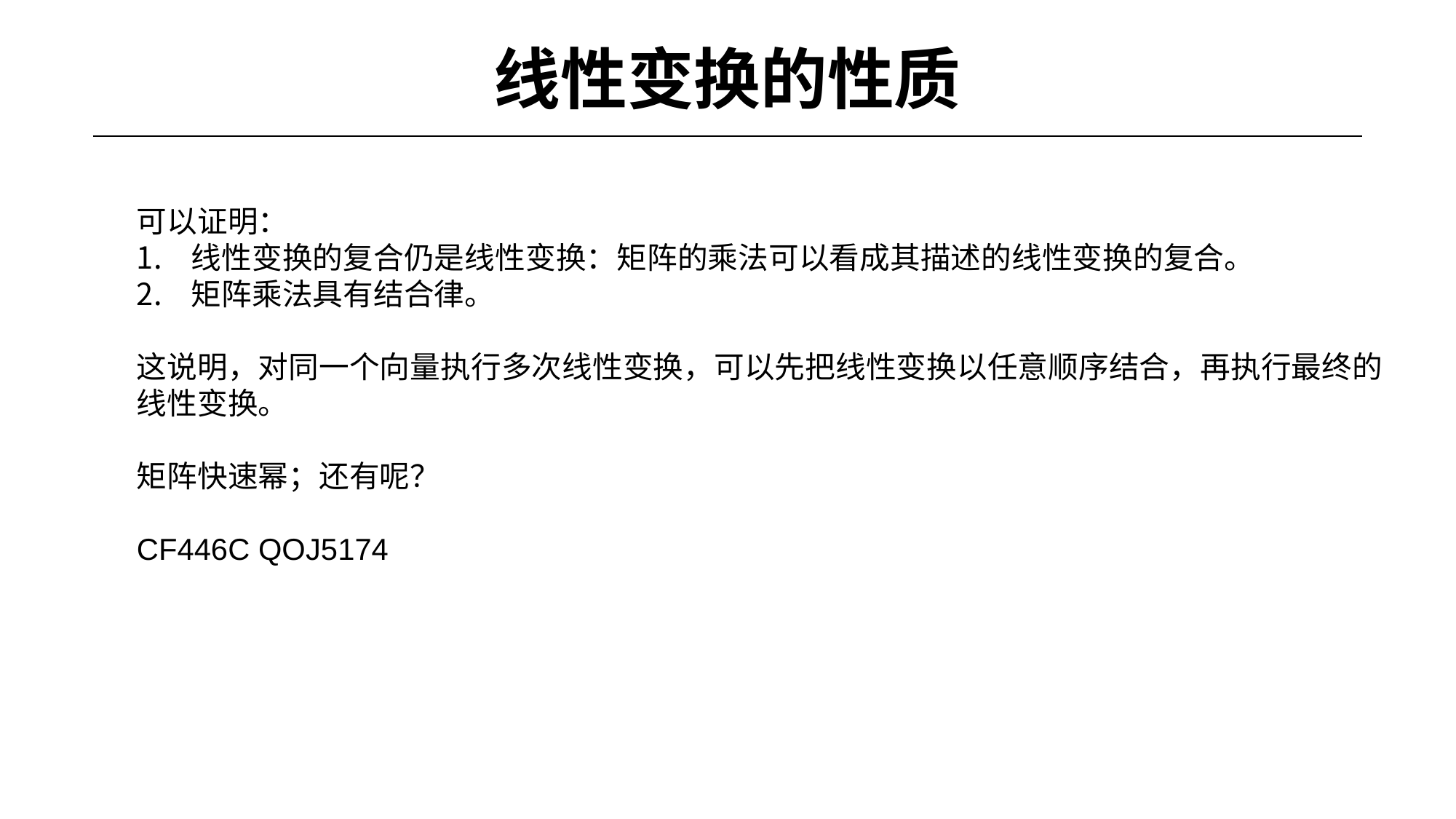

# 线性变换的性质
可以证明：
线性变换的复合仍是线性变换：矩阵的乘法可以看成其描述的线性变换的复合。
矩阵乘法具有结合律。

这说明，对同一个向量执行多次线性变换，可以先把线性变换以任意顺序结合，再执行最终的线性变换。

矩阵快速幂；还有呢？

CF446C QOJ5174